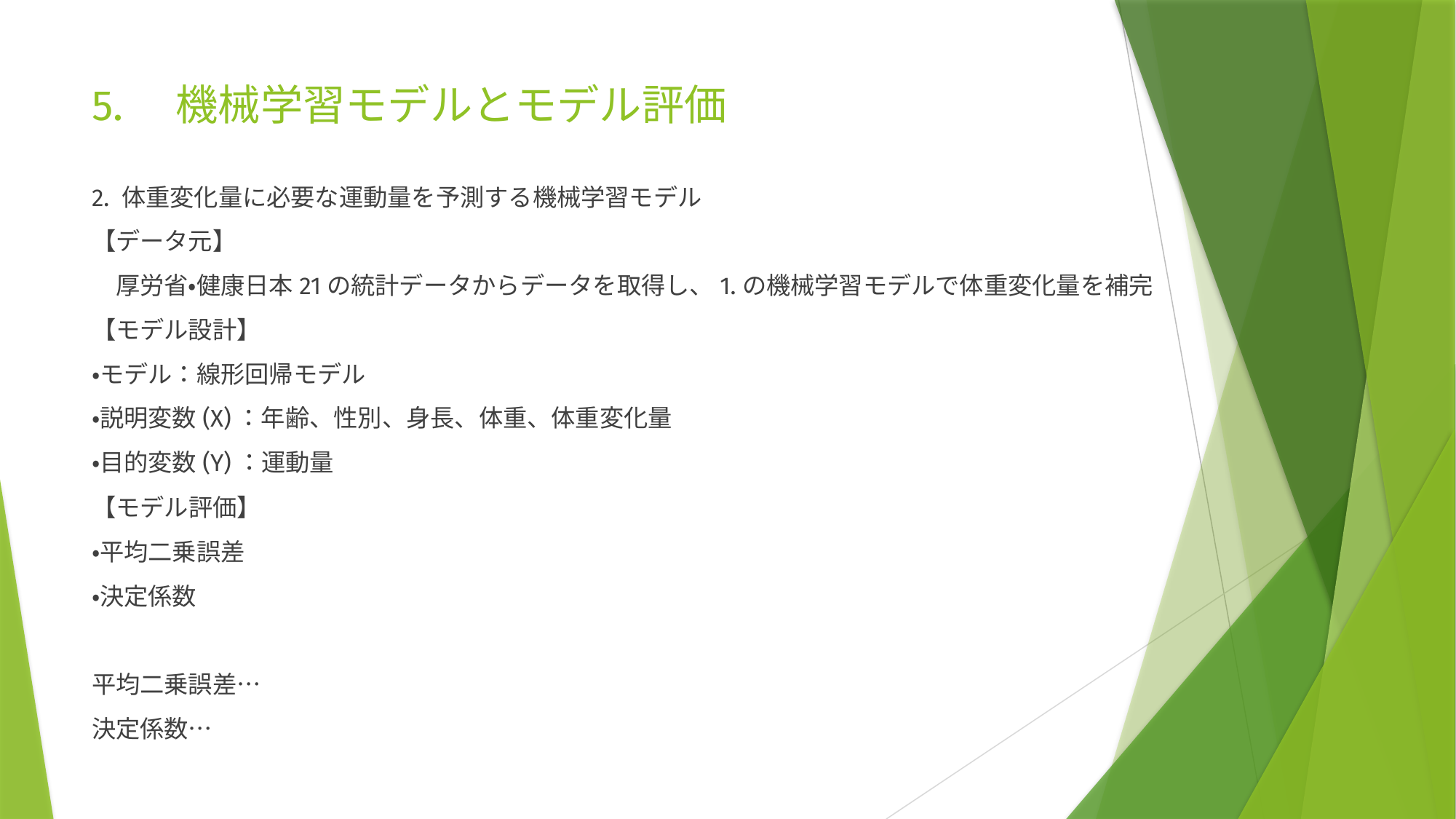

# 5.　機械学習モデルとモデル評価
2. 体重変化量に必要な運動量を予測する機械学習モデル
【データ元】
　厚労省・健康日本21の統計データからデータを取得し、1.の機械学習モデルで体重変化量を補完
【モデル設計】
・モデル：線形回帰モデル
・説明変数(X)：年齢、性別、身長、体重、体重変化量
・目的変数(Y)：運動量

【モデル評価】
・平均二乗誤差
・決定係数

平均二乗誤差…
決定係数…